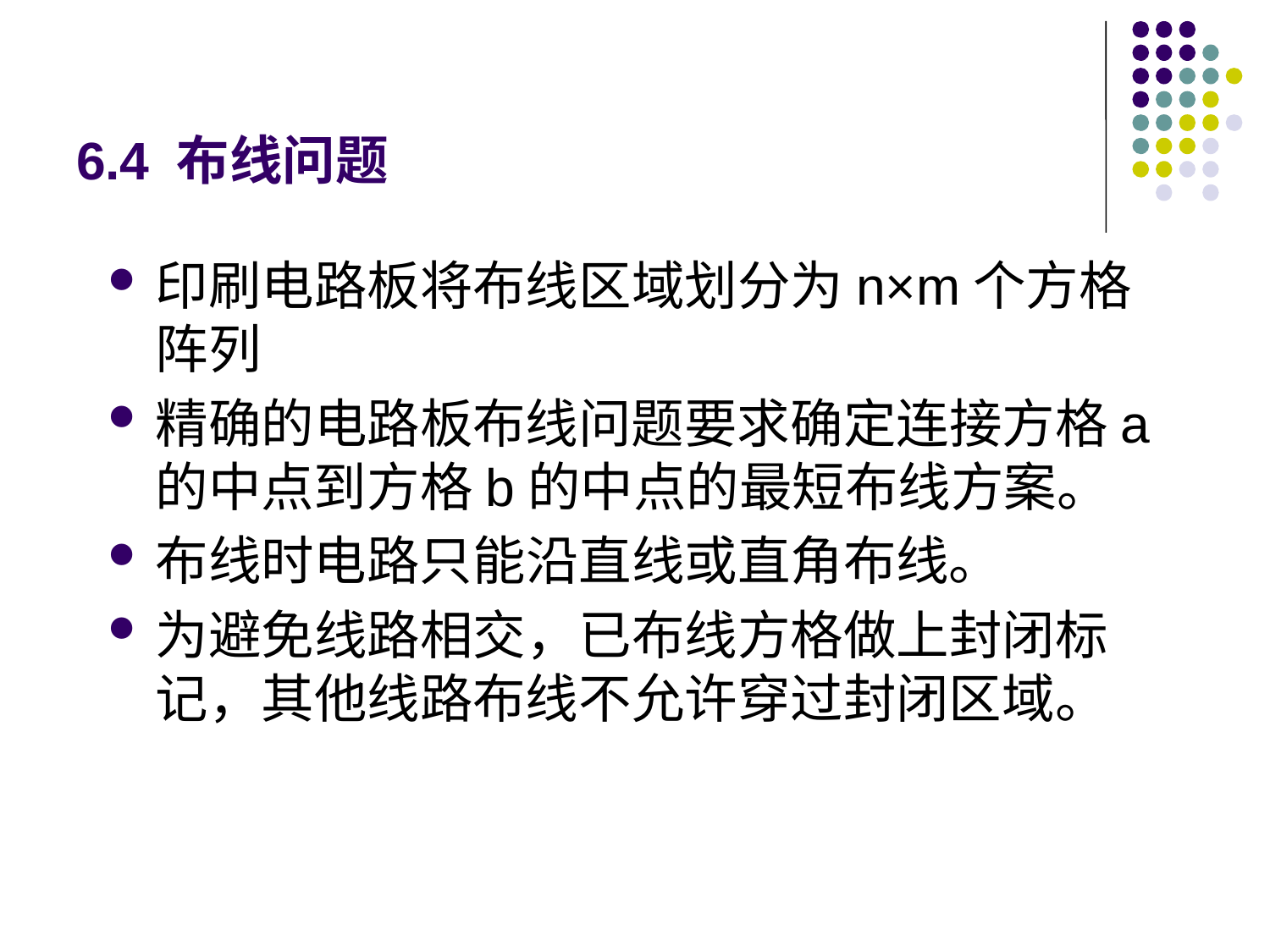

# 6.4 布线问题
印刷电路板将布线区域划分为n×m个方格阵列
精确的电路板布线问题要求确定连接方格a的中点到方格b的中点的最短布线方案。
布线时电路只能沿直线或直角布线。
为避免线路相交，已布线方格做上封闭标记，其他线路布线不允许穿过封闭区域。